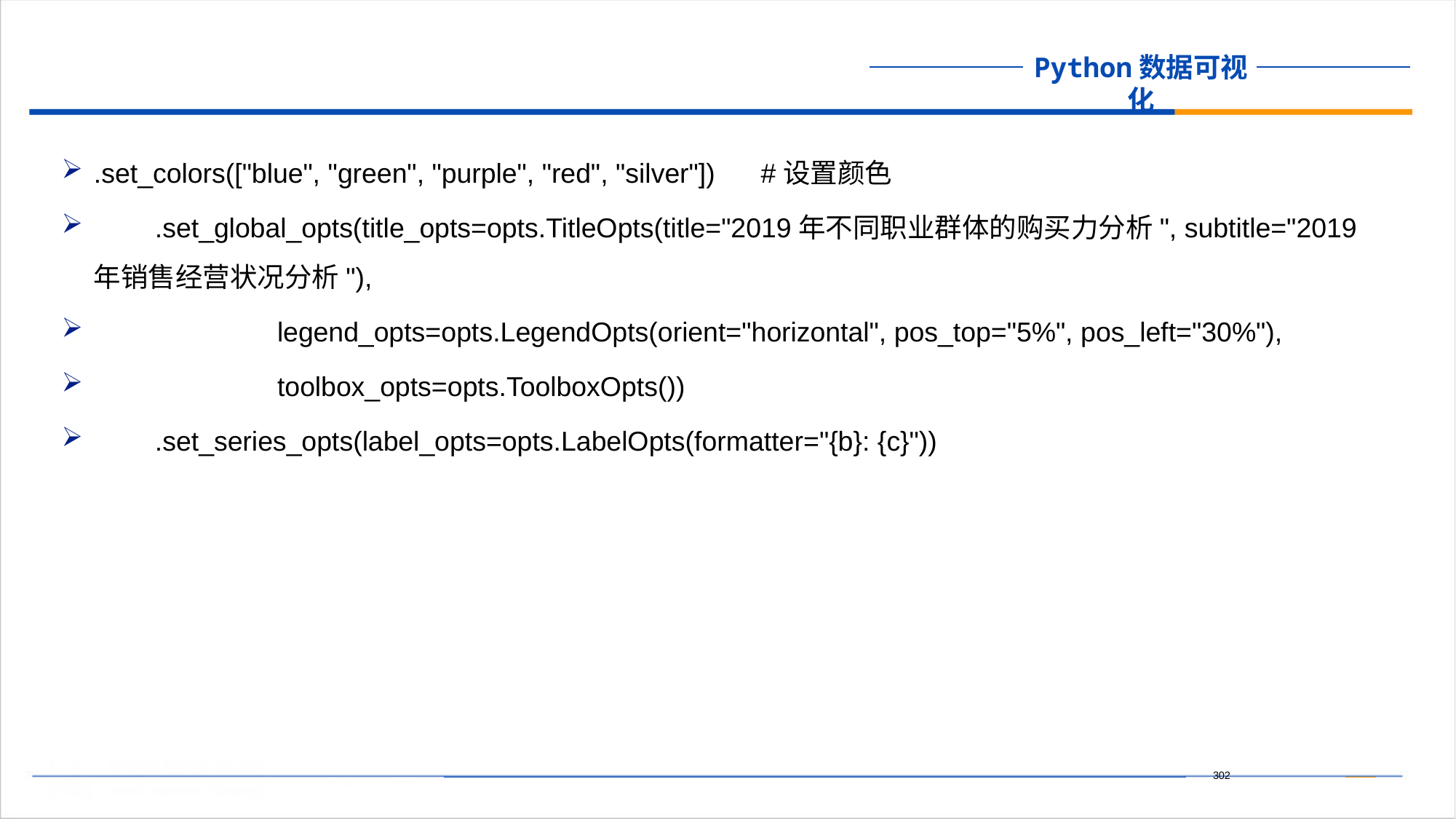

.set_colors(["blue", "green", "purple", "red", "silver"])      #设置颜色
        .set_global_opts(title_opts=opts.TitleOpts(title="2019年不同职业群体的购买力分析", subtitle="2019年销售经营状况分析"),
                        legend_opts=opts.LegendOpts(orient="horizontal", pos_top="5%", pos_left="30%"),
                        toolbox_opts=opts.ToolboxOpts())
        .set_series_opts(label_opts=opts.LabelOpts(formatter="{b}: {c}"))